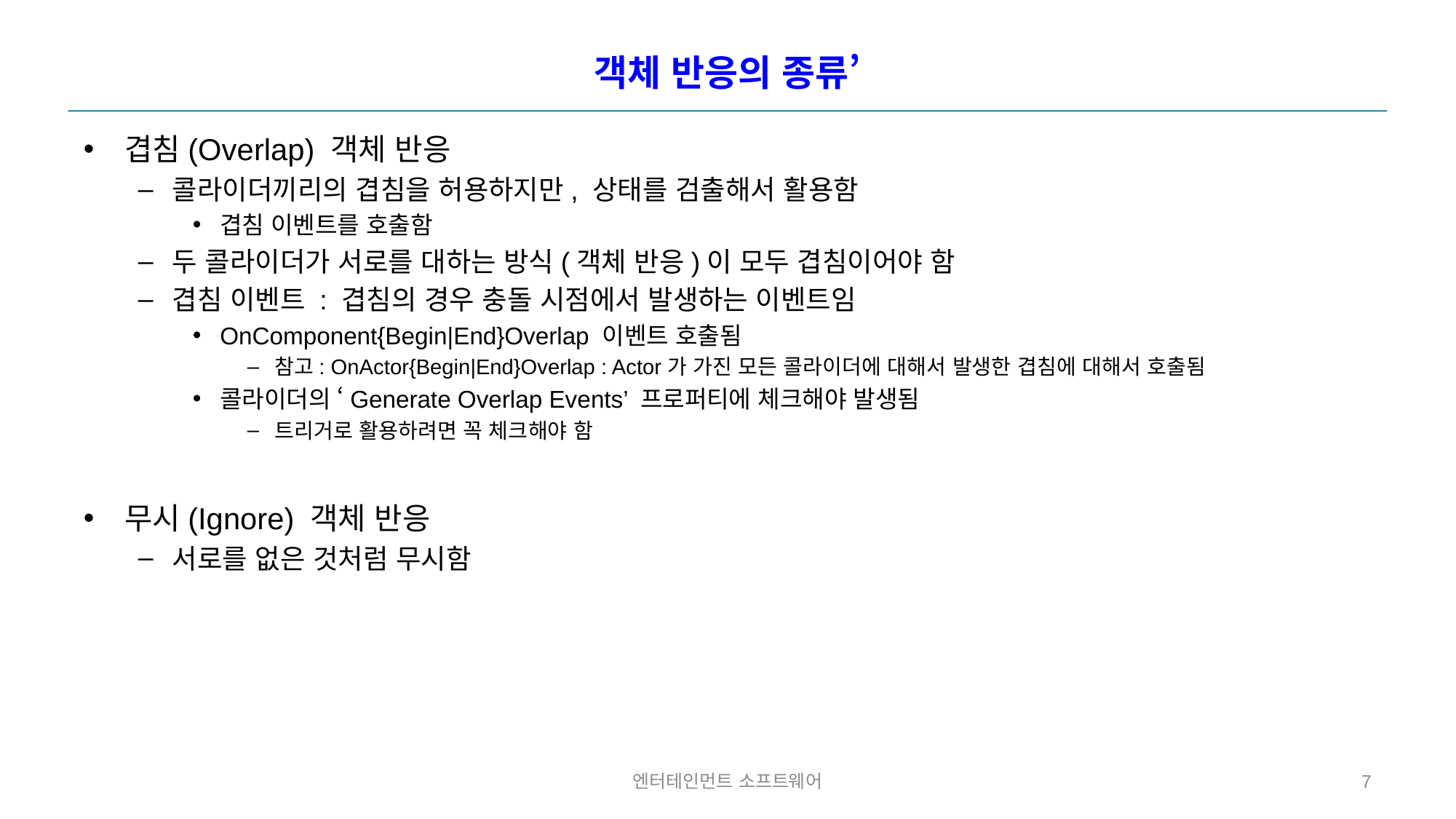

# 객체 반응의 종류’
겹침(Overlap) 객체 반응
콜라이더끼리의 겹침을 허용하지만, 상태를 검출해서 활용함
겹침 이벤트를 호출함
두 콜라이더가 서로를 대하는 방식(객체 반응)이 모두 겹침이어야 함
겹침 이벤트 : 겹침의 경우 충돌 시점에서 발생하는 이벤트임
OnComponent{Begin|End}Overlap 이벤트 호출됨
참고: OnActor{Begin|End}Overlap : Actor가 가진 모든 콜라이더에 대해서 발생한 겹침에 대해서 호출됨
콜라이더의 ‘Generate Overlap Events’ 프로퍼티에 체크해야 발생됨
트리거로 활용하려면 꼭 체크해야 함

무시(Ignore) 객체 반응
서로를 없은 것처럼 무시함

엔터테인먼트 소프트웨어
7